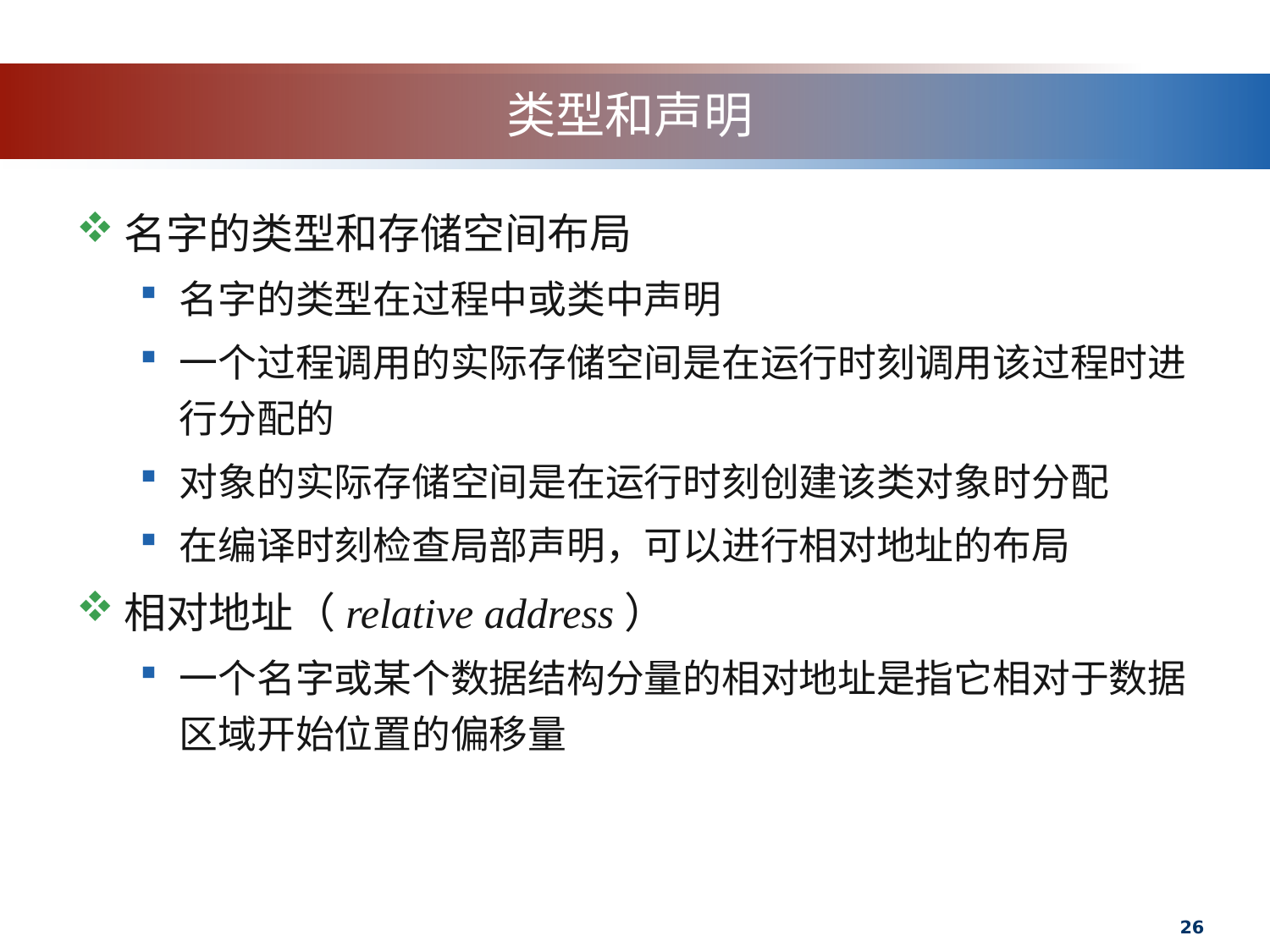

# 类型和声明
名字的类型和存储空间布局
名字的类型在过程中或类中声明
一个过程调用的实际存储空间是在运行时刻调用该过程时进行分配的
对象的实际存储空间是在运行时刻创建该类对象时分配
在编译时刻检查局部声明，可以进行相对地址的布局
相对地址（relative address）
一个名字或某个数据结构分量的相对地址是指它相对于数据区域开始位置的偏移量
26